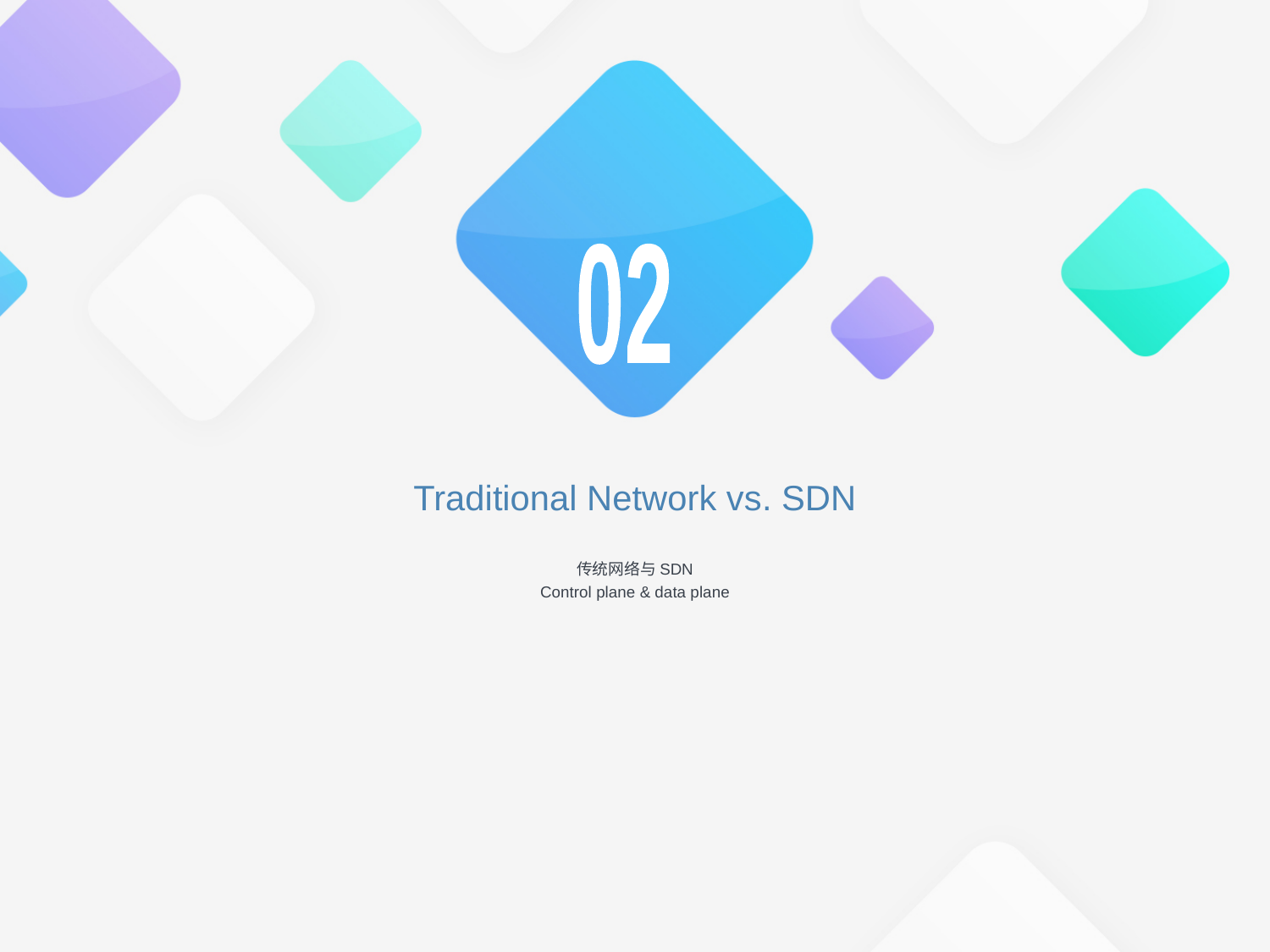

02

# Traditional Network vs. SDN
传统网络与SDN
Control plane & data plane